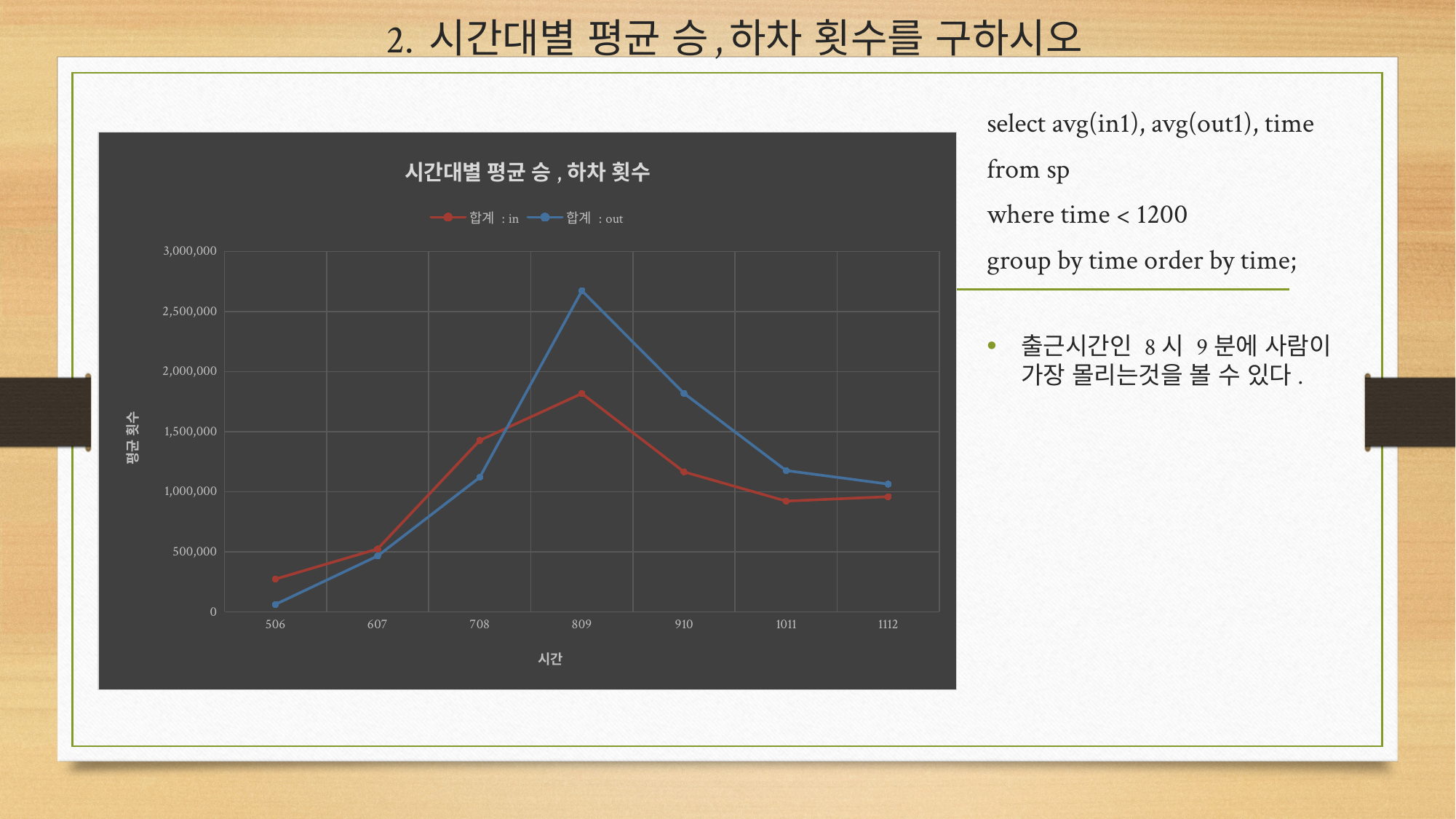

# 2. 시간대별 평균 승,하차 횟수를 구하시오
select avg(in1), avg(out1), time
from sp
where time < 1200
group by time order by time;

### Chart: 시간대별 평균 승,하차 횟수

| Category | 합계 : in | 합계 : out |
|---|---|---|
| 506 | 272766.0 | 61772.0 |
| 607 | 523453.5 | 464813.75 |
| 708 | 1426711.25 | 1119366.25 |
| 809 | 1816751.0 | 2672351.25 |
| 910 | 1164923.25 | 1817836.75 |
| 1011 | 921578.25 | 1175812.75 |
| 1112 | 958175.75 | 1063059.75 |
출근시간인 8시 9분에 사람이 가장 몰리는것을 볼 수 있다.